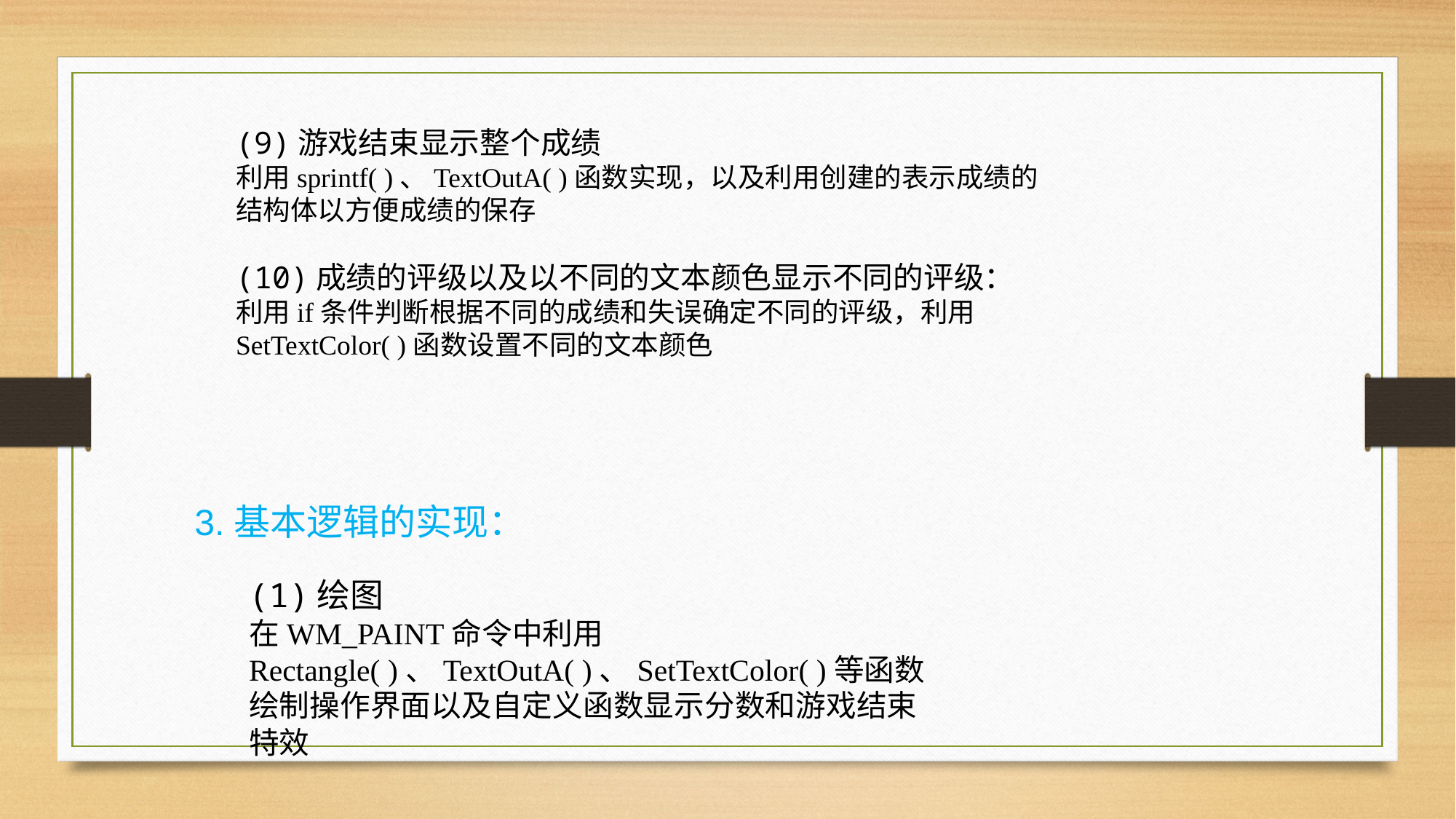

(9)游戏结束显示整个成绩
利用sprintf( )、TextOutA( )函数实现，以及利用创建的表示成绩的结构体以方便成绩的保存

(10)成绩的评级以及以不同的文本颜色显示不同的评级：
利用if条件判断根据不同的成绩和失误确定不同的评级，利用SetTextColor( )函数设置不同的文本颜色

3.基本逻辑的实现：
(1)绘图
在WM_PAINT命令中利用Rectangle( )、TextOutA( )、SetTextColor( )等函数绘制操作界面以及自定义函数显示分数和游戏结束特效